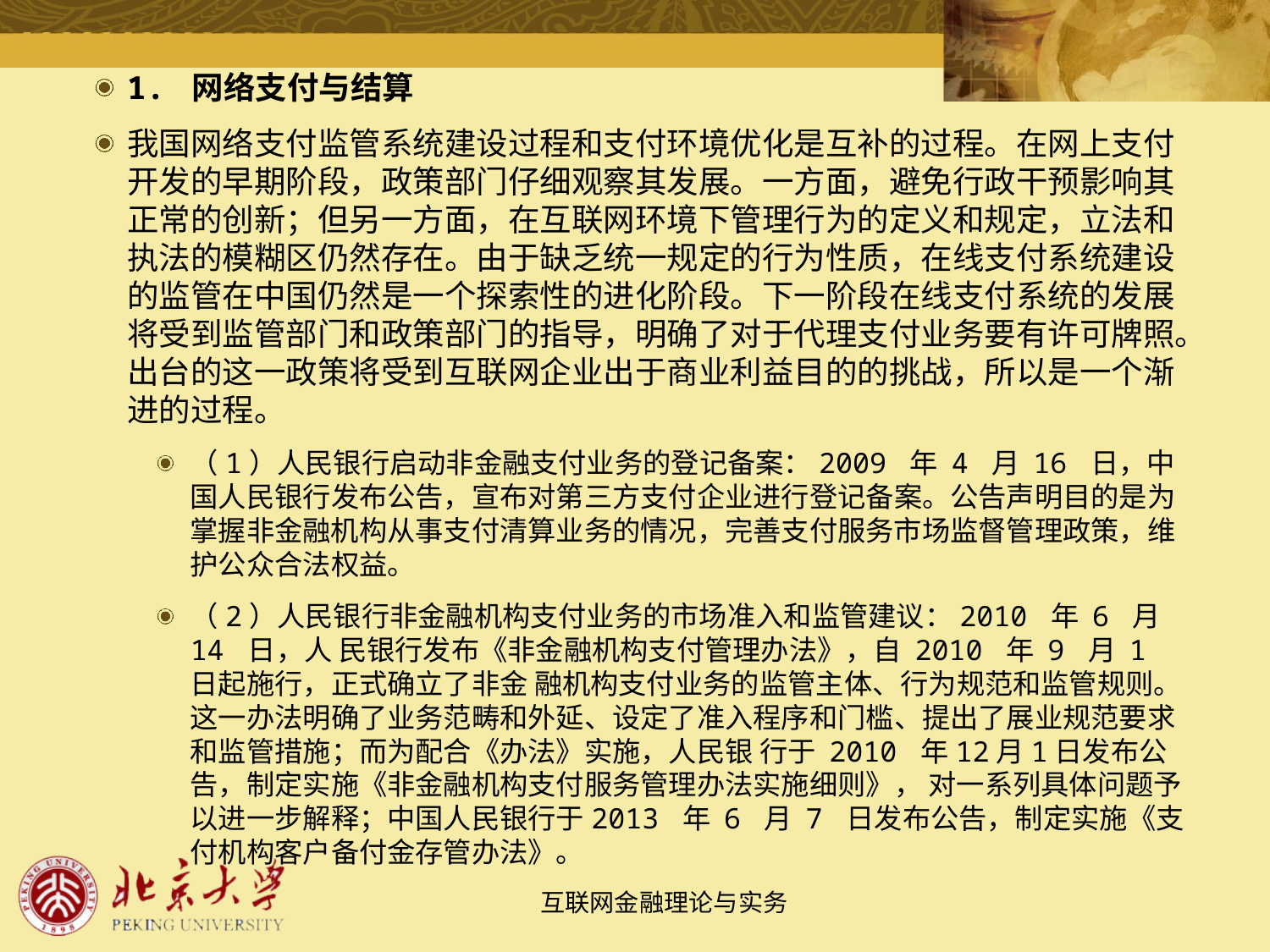

1. 网络支付与结算
我国网络支付监管系统建设过程和支付环境优化是互补的过程。在网上支付开发的早期阶段，政策部门仔细观察其发展。一方面，避免行政干预影响其正常的创新；但另一方面，在互联网环境下管理行为的定义和规定，立法和执法的模糊区仍然存在。由于缺乏统一规定的行为性质，在线支付系统建设的监管在中国仍然是一个探索性的进化阶段。下一阶段在线支付系统的发展将受到监管部门和政策部门的指导，明确了对于代理支付业务要有许可牌照。出台的这一政策将受到互联网企业出于商业利益目的的挑战，所以是一个渐进的过程。
（1）人民银行启动非金融支付业务的登记备案：2009 年 4 月 16 日，中国人民银行发布公告，宣布对第三方支付企业进行登记备案。公告声明目的是为掌握非金融机构从事支付清算业务的情况，完善支付服务市场监督管理政策，维护公众合法权益。
（2）人民银行非金融机构支付业务的市场准入和监管建议：2010 年 6 月 14 日，人 民银行发布《非金融机构支付管理办法》，自 2010 年 9 月 1 日起施行，正式确立了非金 融机构支付业务的监管主体、行为规范和监管规则。这一办法明确了业务范畴和外延、设定了准入程序和门槛、提出了展业规范要求和监管措施；而为配合《办法》实施，人民银 行于 2010 年12月1日发布公告，制定实施《非金融机构支付服务管理办法实施细则》， 对一系列具体问题予以进一步解释；中国人民银行于2013 年 6 月 7 日发布公告，制定实施《支付机构客户备付金存管办法》。